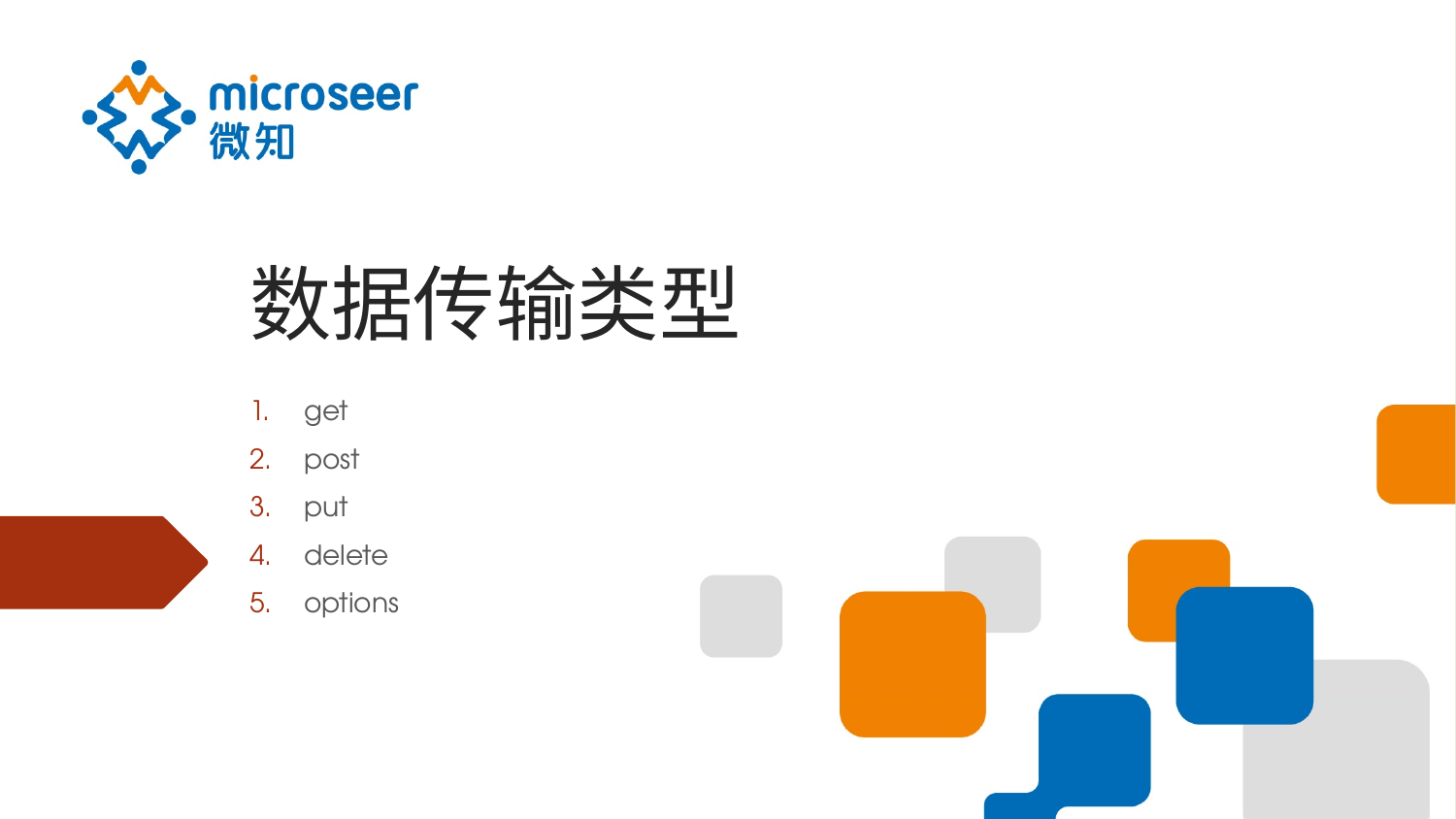

# 数据传输类型
get
post
put
delete
options